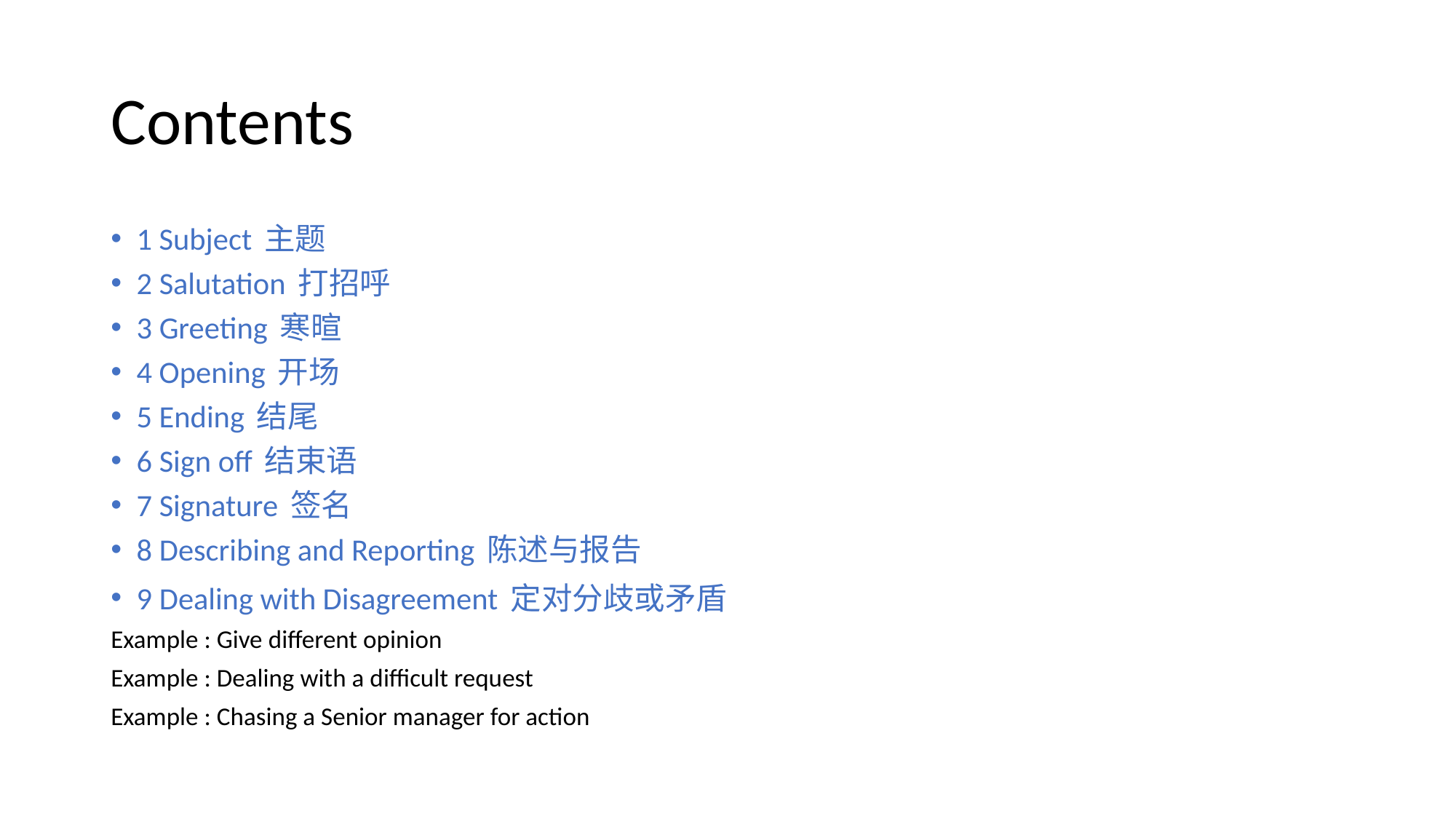

# Contents
1 Subject 主题
2 Salutation 打招呼
3 Greeting 寒暄
4 Opening 开场
5 Ending 结尾
6 Sign off 结束语
7 Signature 签名
8 Describing and Reporting 陈述与报告
9 Dealing with Disagreement 定对分歧或矛盾
Example : Give different opinion
Example : Dealing with a difficult request
Example : Chasing a Senior manager for action